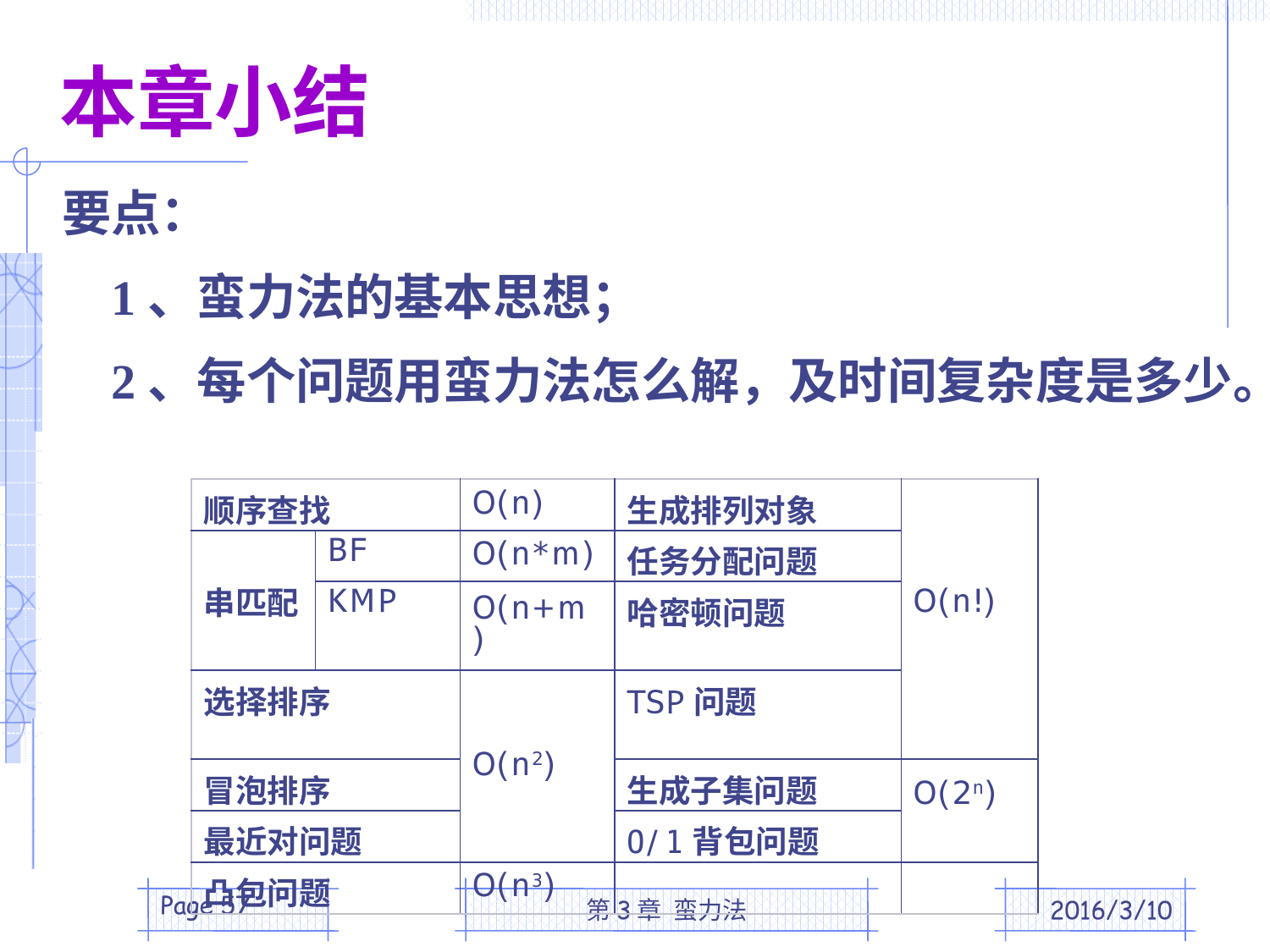

本章小结
要点：
    1、蛮力法的基本思想；
    2、每个问题用蛮力法怎么解，及时间复杂度是多少。
| 顺序查找 |  | O(n) | 生成排列对象 | O(n!) |
| --- | --- | --- | --- | --- |
| 串匹配 | BF | O(n\*m) | 任务分配问题 |  |
|  | KMP | O(n+m) | 哈密顿问题 |  |
| 选择排序 |  | O(n2) | TSP问题 |  |
| 冒泡排序 |  |  | 生成子集问题 | O(2n) |
| 最近对问题 |  |  | 0/1背包问题 |  |
| 凸包问题 |  | O(n3) |  |  |
Page 57
第3章  蛮力法
2016/3/10